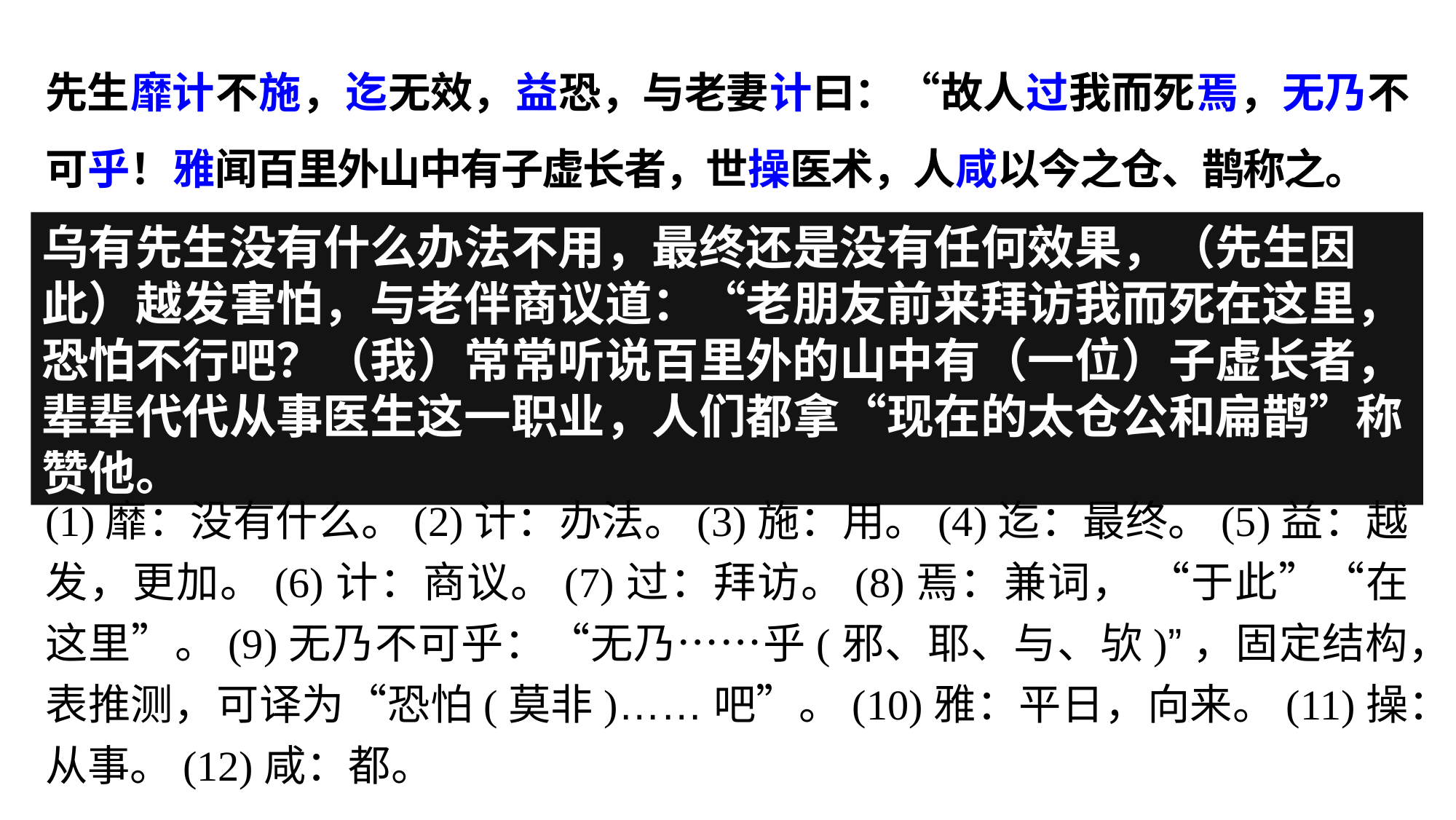

先生靡计不施，迄无效，益恐，与老妻计曰：“故人过我而死焉，无乃不可乎！雅闻百里外山中有子虚长者，世操医术，人咸以今之仓、鹊称之。

(1)靡：没有什么。(2)计：办法。(3)施：用。(4)迄：最终。(5)益：越发，更加。(6)计：商议。(7)过：拜访。(8)焉：兼词， “于此”“在这里”。(9)无乃不可乎：“无乃……乎(邪、耶、与、欤)”，固定结构，表推测，可译为“恐怕(莫非)……吧”。(10)雅：平日，向来。(11)操：从事。(12)咸：都。
乌有先生没有什么办法不用，最终还是没有任何效果，（先生因此）越发害怕，与老伴商议道：“老朋友前来拜访我而死在这里，恐怕不行吧？（我）常常听说百里外的山中有（一位）子虚长者，辈辈代代从事医生这一职业，人们都拿“现在的太仓公和扁鹊”称赞他。